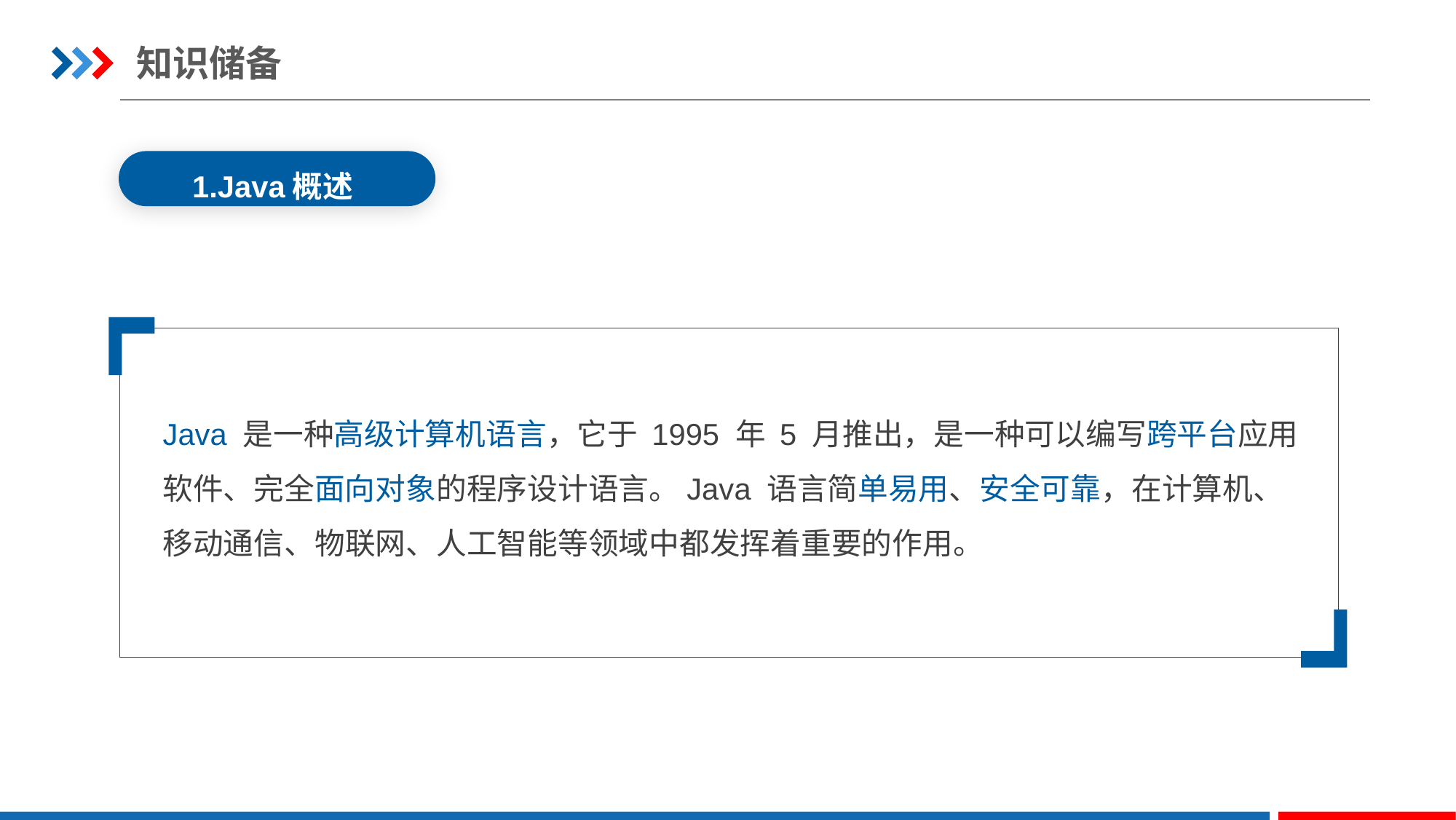

知识储备
1.Java概述

1.继承的概念
1.

Java 是一种高级计算机语言，它于 1995 年 5 月推出，是一种可以编写跨平台应用软件、完全面向对象的程序设计语言。Java 语言简单易用、安全可靠，在计算机、移动通信、物联网、人工智能等领域中都发挥着重要的作用。